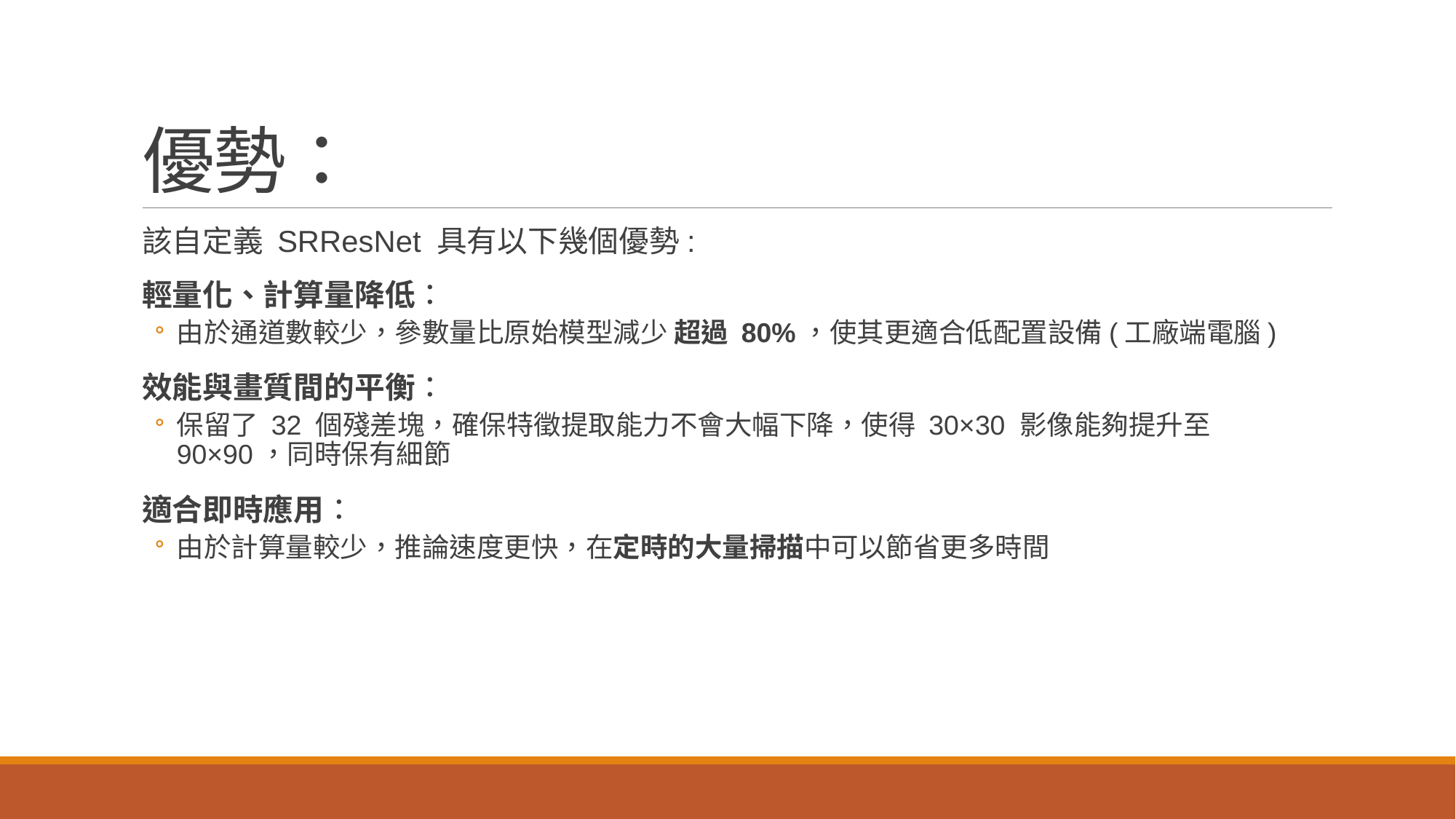

# 優勢：
該自定義 SRResNet 具有以下幾個優勢:
輕量化、計算量降低：
由於通道數較少，參數量比原始模型減少 超過 80%，使其更適合低配置設備(工廠端電腦)
效能與畫質間的平衡：
保留了 32 個殘差塊，確保特徵提取能力不會大幅下降，使得 30×30 影像能夠提升至 90×90，同時保有細節
適合即時應用：
由於計算量較少，推論速度更快，在定時的大量掃描中可以節省更多時間